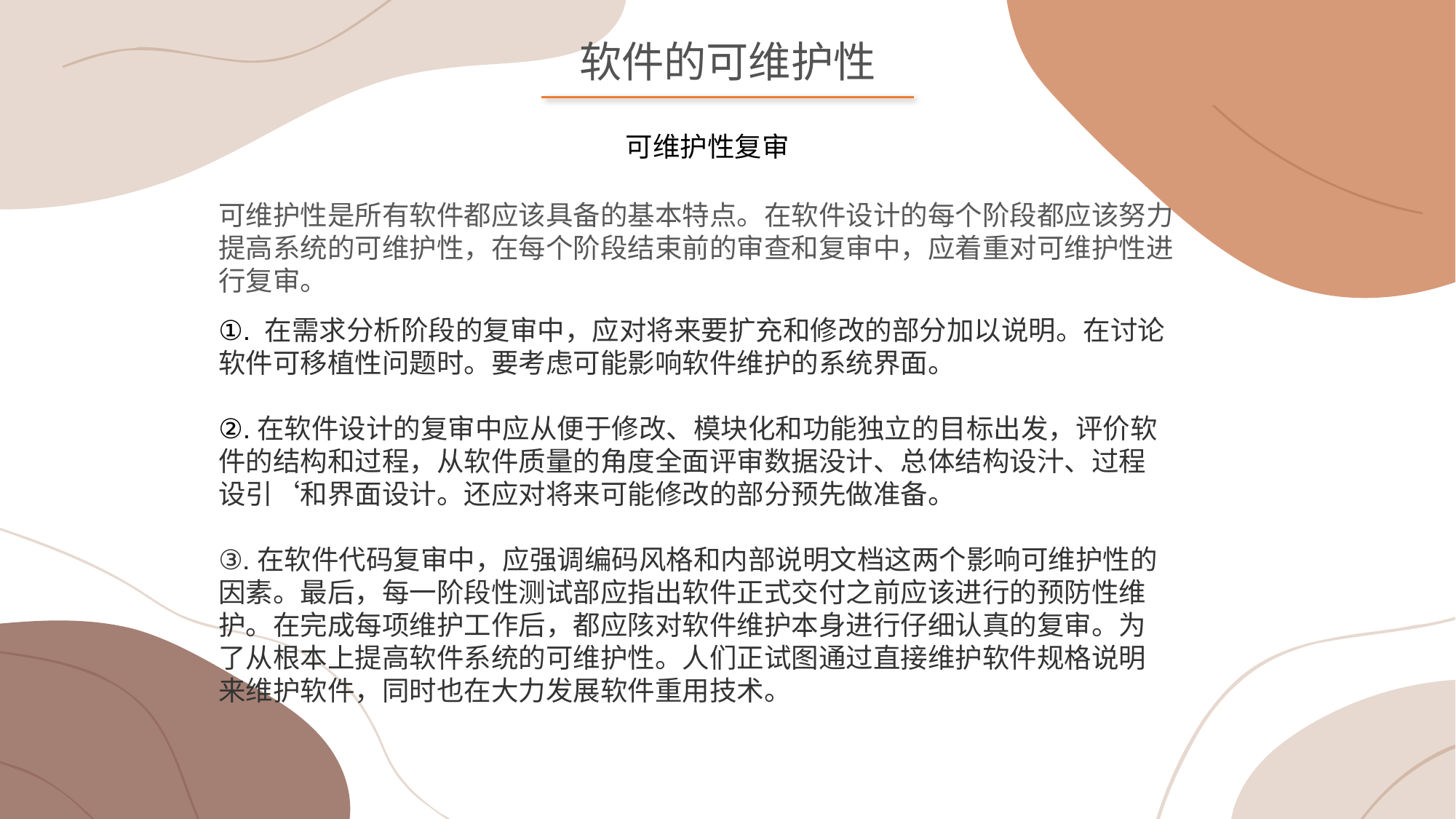

软件的可维护性
可维护性复审
可维护性是所有软件都应该具备的基本特点。在软件设计的每个阶段都应该努力提高系统的可维护性，在每个阶段结束前的审查和复审中，应着重对可维护性进行复审。
①. 在需求分析阶段的复审中，应对将来要扩充和修改的部分加以说明。在讨论软件可移植性问题时。要考虑可能影响软件维护的系统界面。

②.在软件设计的复审中应从便于修改、模块化和功能独立的目标出发，评价软件的结构和过程，从软件质量的角度全面评审数据没计、总体结构设汁、过程设引‘和界面设计。还应对将来可能修改的部分预先做准备。

③.在软件代码复审中，应强调编码风格和内部说明文档这两个影响可维护性的因素。最后，每一阶段性测试部应指出软件正式交付之前应该进行的预防性维护。在完成每项维护工作后，都应陔对软件维护本身进行仔细认真的复审。为了从根本上提高软件系统的可维护性。人们正试图通过直接维护软件规格说明来维护软件，同时也在大力发展软件重用技术。